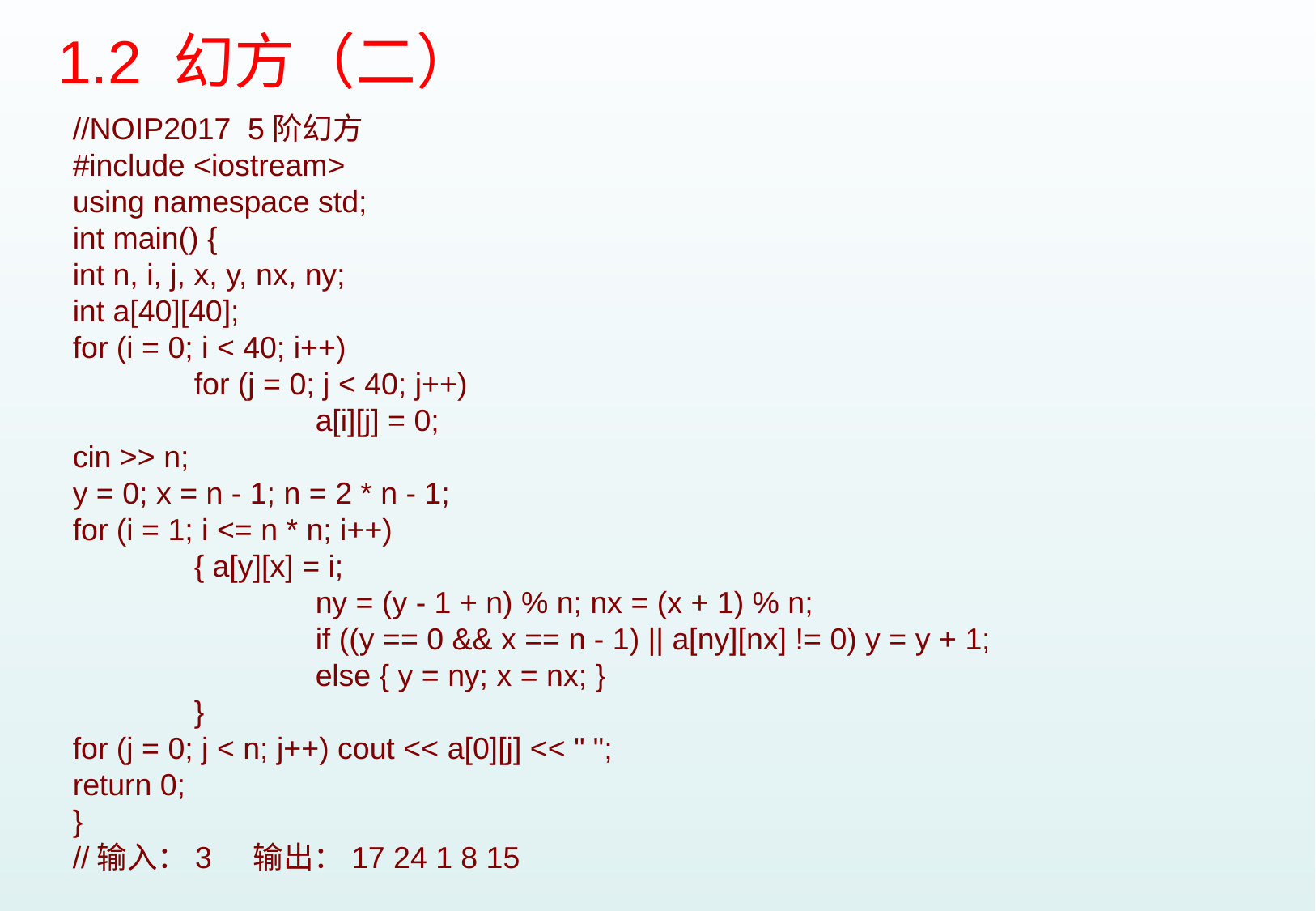

一、时空间复杂度（对渐进复杂度的理解）
07：19
08：
09：
10：
11：6
12：11、20
13：7、15、19
14：
15：10
16：14

二、算法（还是以考察算法的时间复杂度为主  排序+查找+最短路+最小最大生成）

07：20
08：5、10
09：8、19
10：13、17
11：7、9、17、19
12：5、7
13：3、9、14、16、17
14：7、12、14、15
15：11、12、14
16：13、15、18

三、数据结构（链表、队列、栈、树、图、哈希表）
07：2、7、9、14
08：4、6、8、16、18
09：5、6、7、9、16、17、18
10：7、9、11、15、19
11：3、5、11
12：12、13、15、16
13：5、6、8、11、18
14：6、11、13、19
15：5、6、7、8、9、13、19、20
16：5、6、7、8、12

四、逻辑运算
07：6、11、12
08：13
09：
10：3
11：12
12：17
13：
14：16
15：
16：

五、二进制编码、进制转换、奇怪的数学题
07：5、8、13
08：3、7、15
09：3、4
10：1、2、5、14
11：1、2、13、15、18
12：18
13：1、2、13
14：2、3、9、10、20
15：1、3、4
16：2、3、4、10、11、19

六、计算机知识（计算机发展历史、大学计算机专业课（计组+操作系统+网络）、联赛规则和历史）
07：1、3、4、10、15、16、17、18
08：1、2、9、11、12、14、17、19、20
09：1、2、10、11、12、13、14、15、20
10：4、6、8、10、12、16、18、20
11：4、8、10、14、16、20
12：1、2、3、4、6、8、9、10、14、19
13：4、10、12、20
14：1、4、5、8、17、18
15：2、15、16、17、18
16：1、9、16、17、20
1.2 幻方（二）
//NOIP2017  5阶幻方
#include <iostream>
using namespace std;
int main() {
int n, i, j, x, y, nx, ny;
int a[40][40];
for (i = 0; i < 40; i++)
	for (j = 0; j < 40; j++)
		a[i][j] = 0;
cin >> n;
y = 0; x = n - 1; n = 2 * n - 1;
for (i = 1; i <= n * n; i++)
	{ a[y][x] = i;
		ny = (y - 1 + n) % n; nx = (x + 1) % n;
		if ((y == 0 && x == n - 1) || a[ny][nx] != 0) y = y + 1;
		else { y = ny; x = nx; }
	}
for (j = 0; j < n; j++) cout << a[0][j] << " ";
return 0;
}
//输入：3    输出：17 24 1 8 15